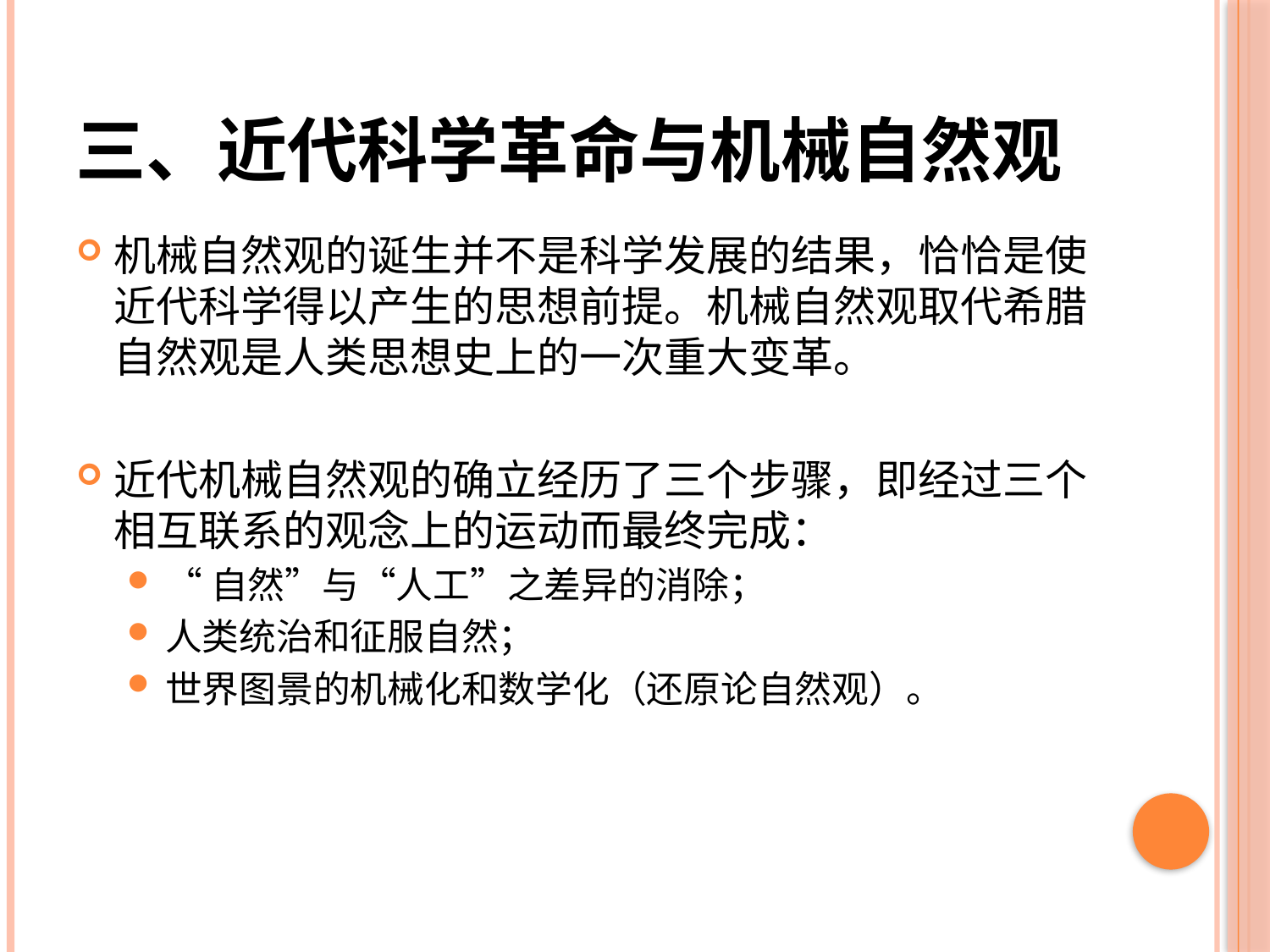

# 三、近代科学革命与机械自然观
机械自然观的诞生并不是科学发展的结果，恰恰是使近代科学得以产生的思想前提。机械自然观取代希腊自然观是人类思想史上的一次重大变革。

近代机械自然观的确立经历了三个步骤，即经过三个相互联系的观念上的运动而最终完成：
“自然”与“人工”之差异的消除；
人类统治和征服自然；
世界图景的机械化和数学化（还原论自然观）。